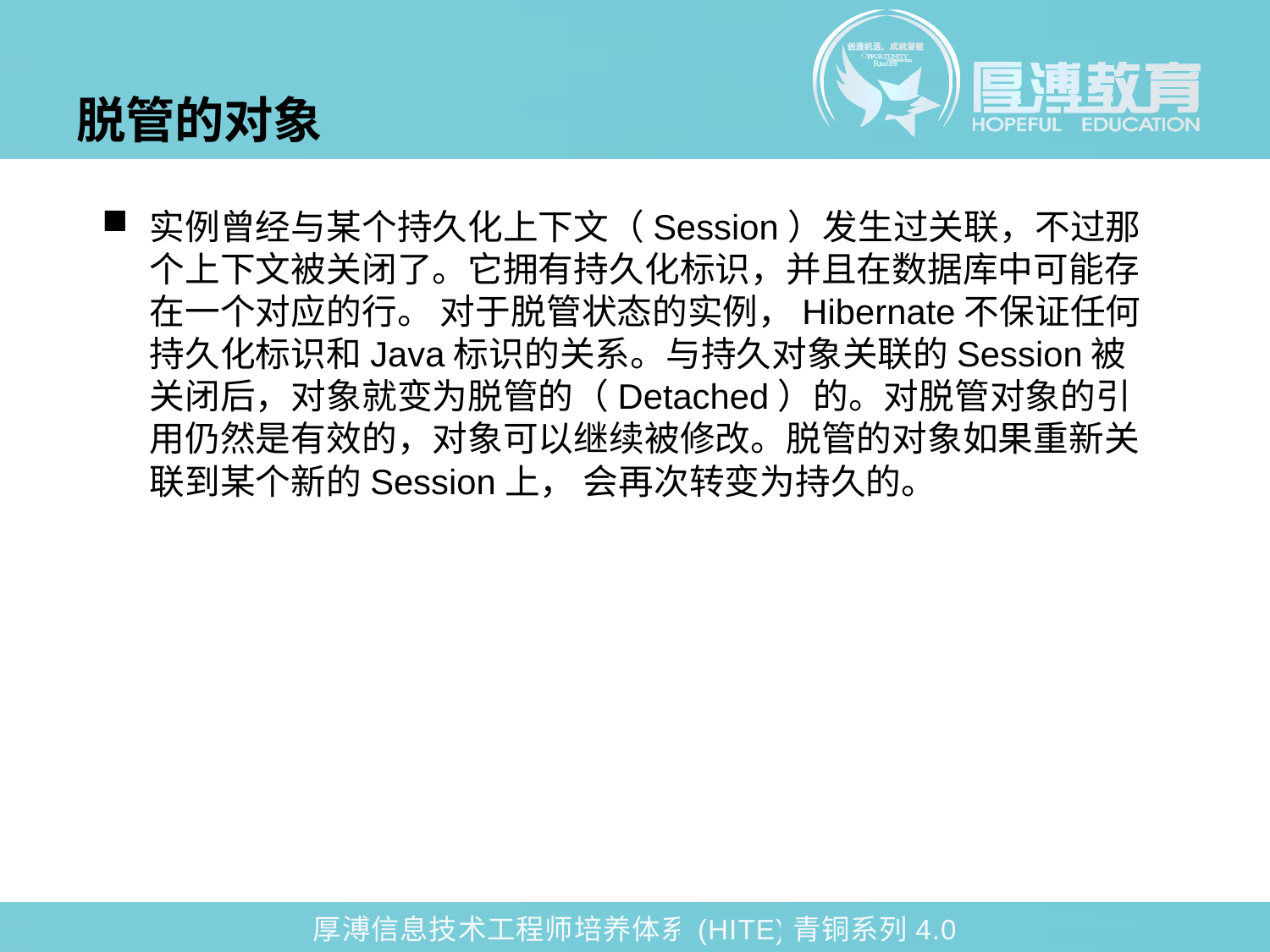

# 脱管的对象
实例曾经与某个持久化上下文（Session）发生过关联，不过那个上下文被关闭了。它拥有持久化标识，并且在数据库中可能存在一个对应的行。 对于脱管状态的实例，Hibernate不保证任何持久化标识和Java标识的关系。与持久对象关联的Session被关闭后，对象就变为脱管的（Detached）的。对脱管对象的引用仍然是有效的，对象可以继续被修改。脱管的对象如果重新关联到某个新的Session上， 会再次转变为持久的。